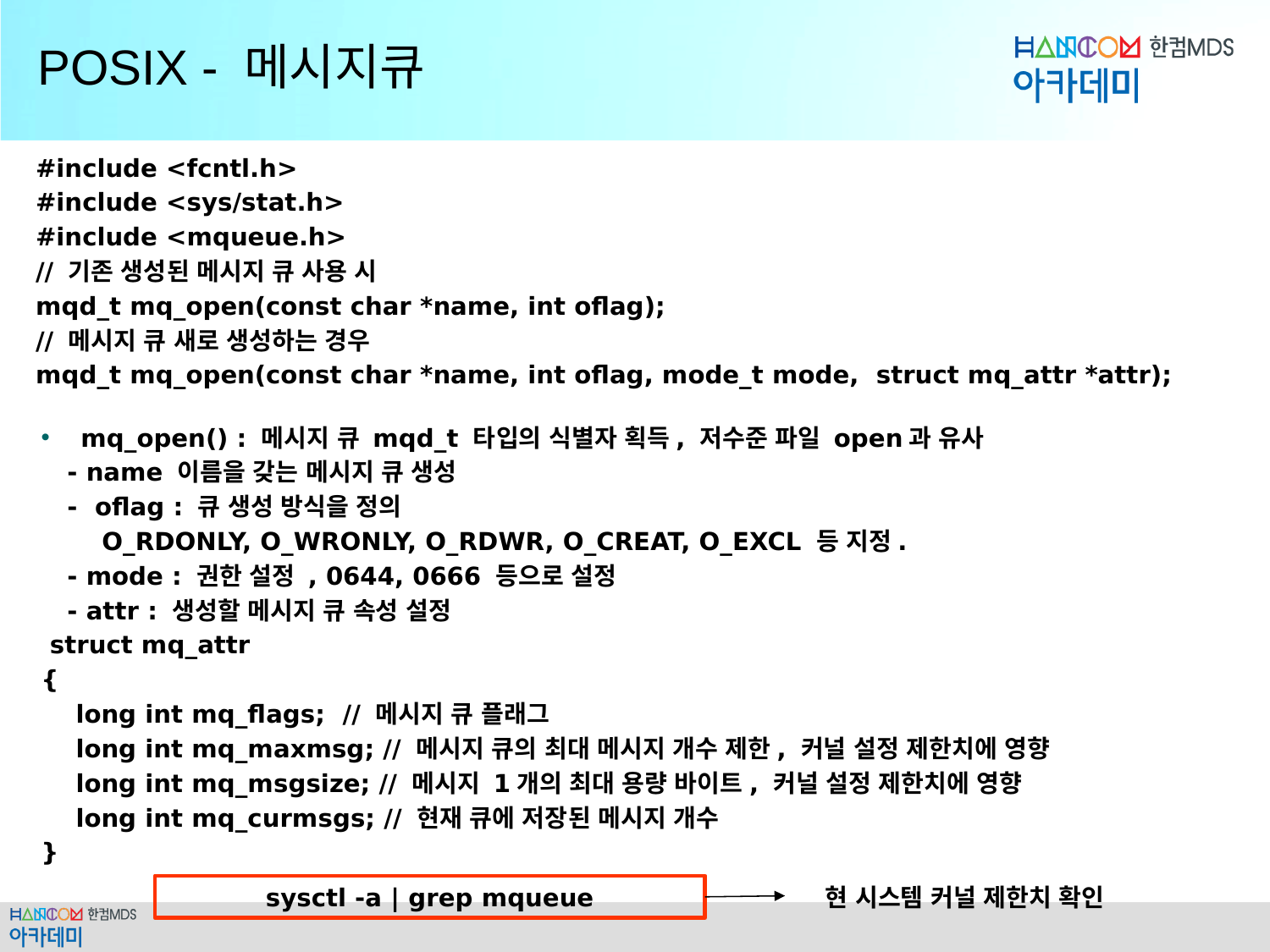

# POSIX - 메시지큐
#include <fcntl.h>
#include <sys/stat.h>
#include <mqueue.h>
// 기존 생성된 메시지 큐 사용 시
mqd_t mq_open(const char *name, int oflag);
// 메시지 큐 새로 생성하는 경우
mqd_t mq_open(const char *name, int oflag, mode_t mode,  struct mq_attr *attr);
mq_open() : 메시지 큐 mqd_t 타입의 식별자 획득, 저수준 파일 open과 유사
   - name 이름을 갖는 메시지 큐 생성
   -  oflag : 큐 생성 방식을 정의
       O_RDONLY, O_WRONLY, O_RDWR, O_CREAT, O_EXCL 등 지정.
   - mode : 권한 설정 , 0644, 0666 등으로 설정
   - attr : 생성할 메시지 큐 속성 설정
 struct mq_attr
{
    long int mq_flags;  // 메시지 큐 플래그
    long int mq_maxmsg; // 메시지 큐의 최대 메시지 개수 제한, 커널 설정 제한치에 영향
    long int mq_msgsize; // 메시지 1개의 최대 용량 바이트, 커널 설정 제한치에 영향
    long int mq_curmsgs; // 현재 큐에 저장된 메시지 개수
}
sysctl -a | grep mqueue
현 시스템 커널 제한치 확인